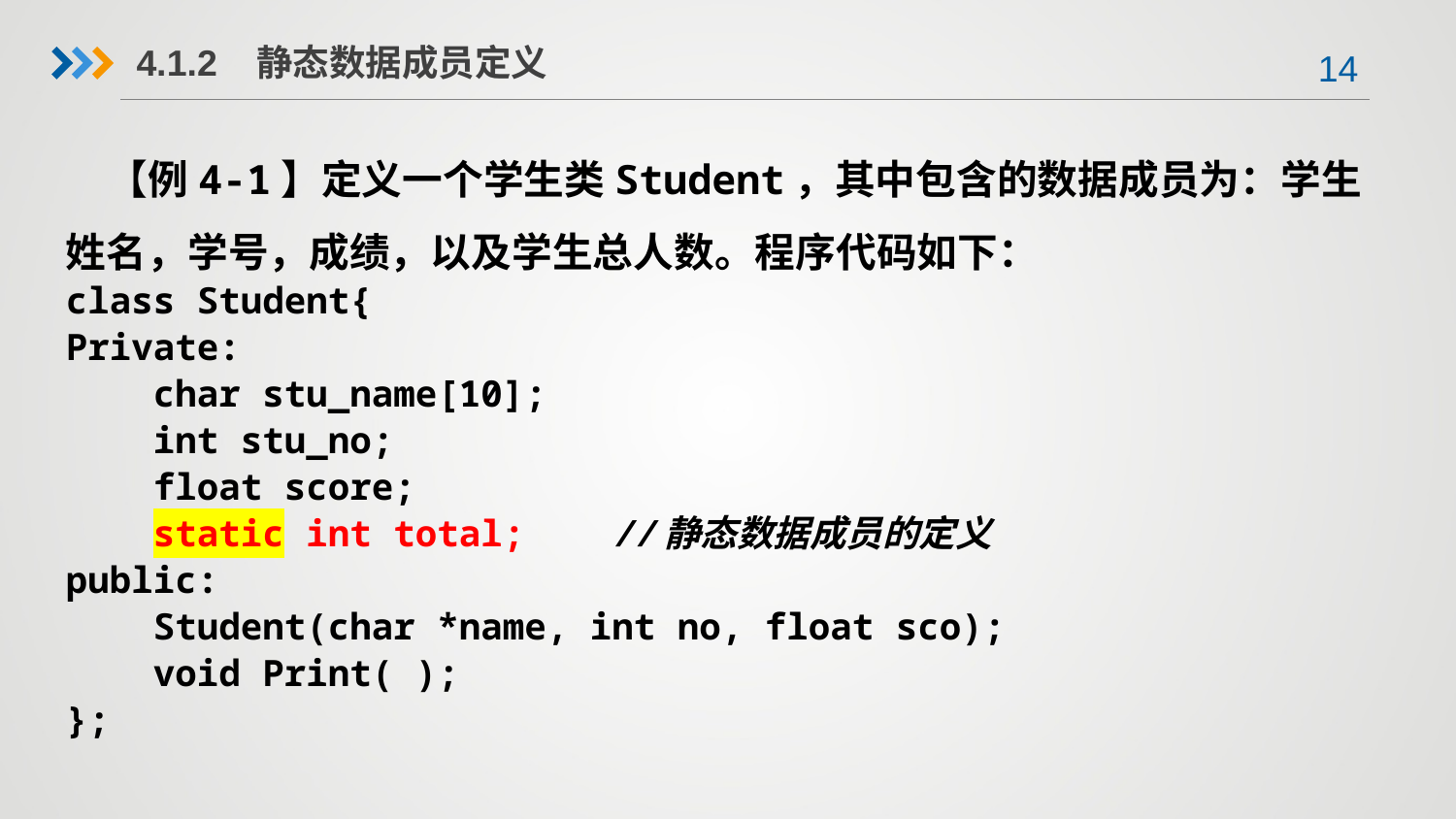

4.1.2   静态数据成员定义
    【例4-1】定义一个学生类Student，其中包含的数据成员为：学生姓名，学号，成绩，以及学生总人数。程序代码如下：
class Student{
Private:
    char stu_name[10];
    int stu_no;
    float score;
    static int total;    //静态数据成员的定义
public:
    Student(char *name, int no, float sco);
    void Print( );
};